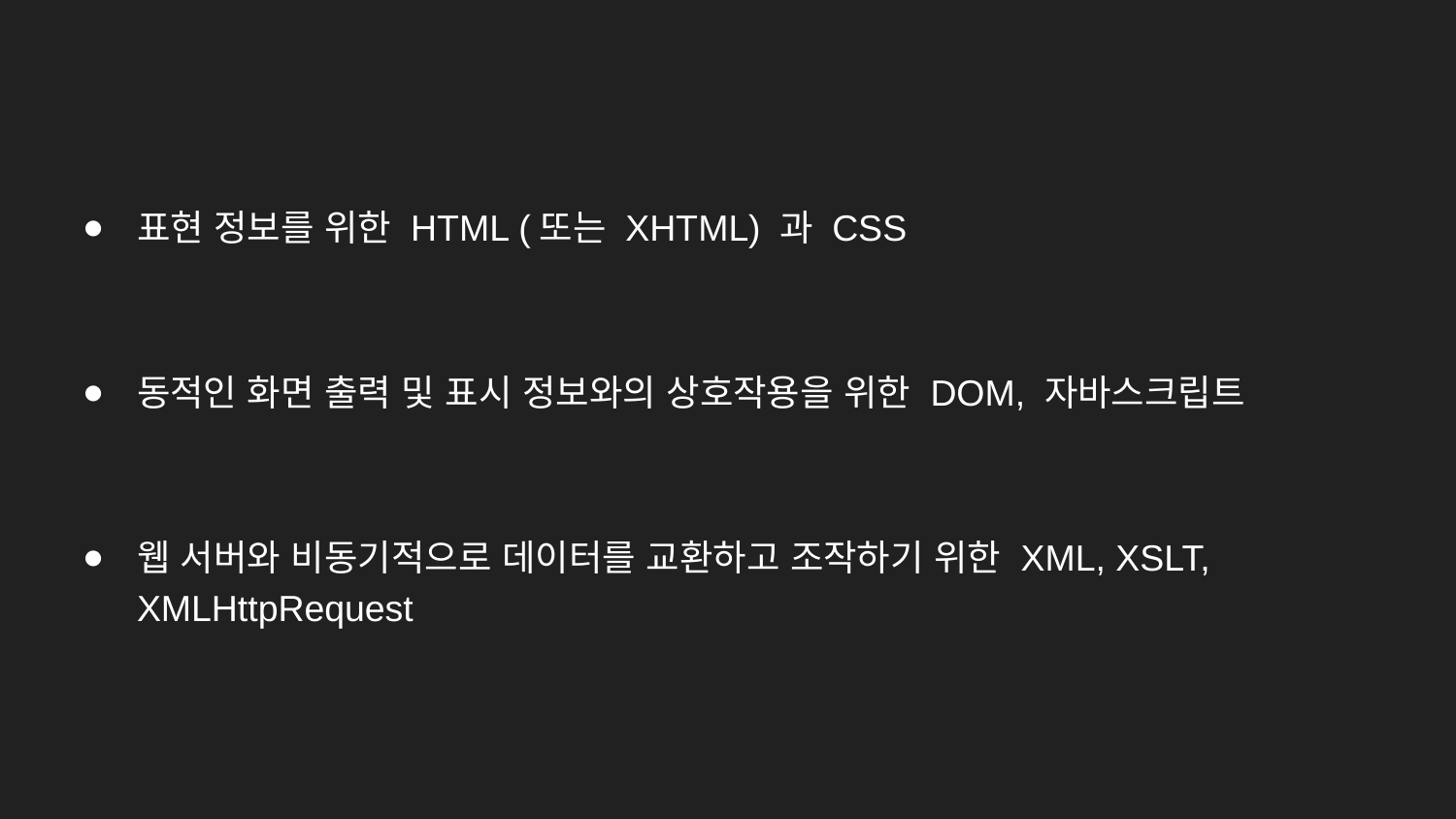

표현 정보를 위한 HTML (또는 XHTML) 과 CSS

동적인 화면 출력 및 표시 정보와의 상호작용을 위한 DOM, 자바스크립트

웹 서버와 비동기적으로 데이터를 교환하고 조작하기 위한 XML, XSLT, XMLHttpRequest